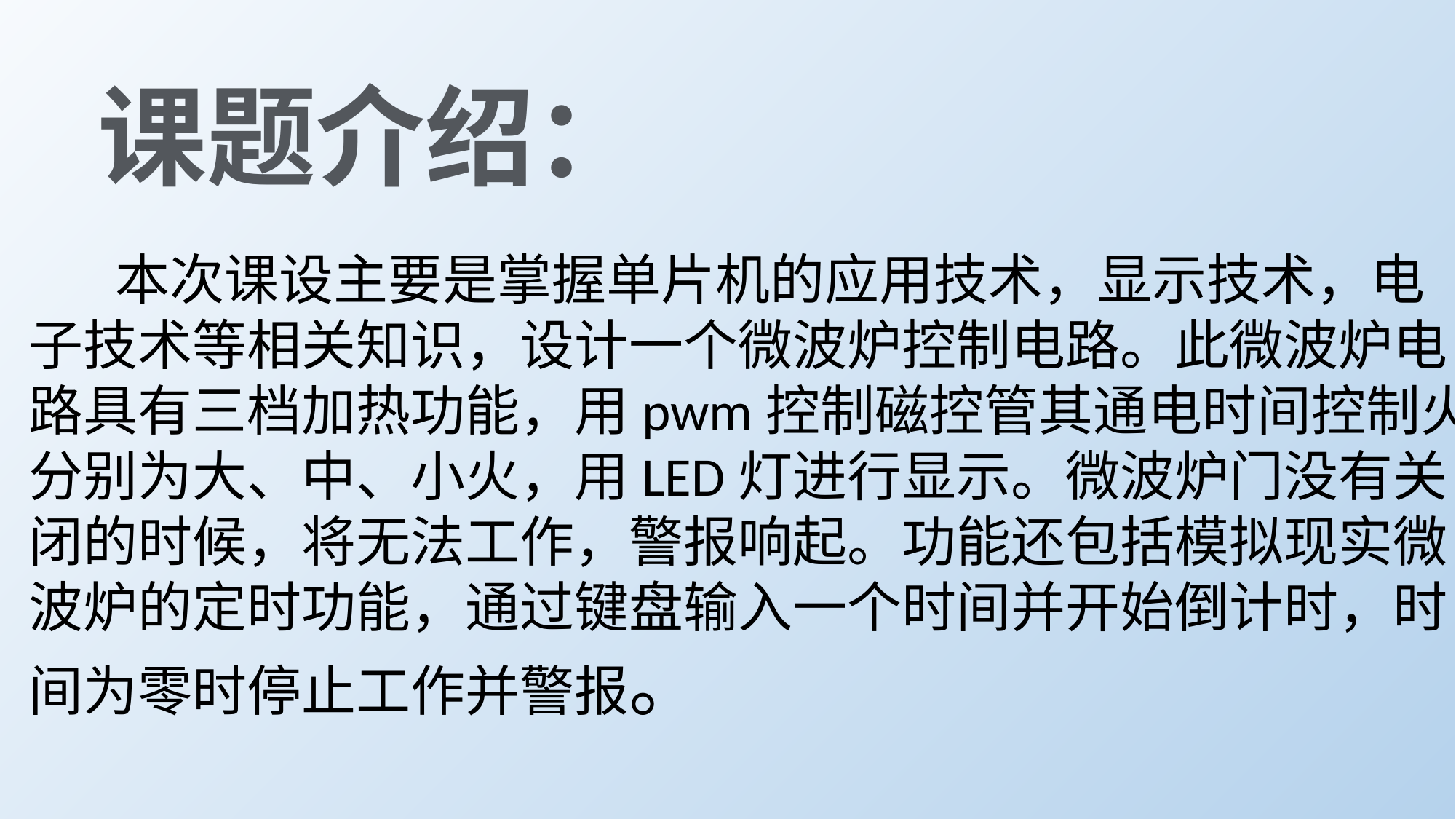

课题介绍：
      本次课设主要是掌握单片机的应用技术，显示技术，电
子技术等相关知识，设计一个微波炉控制电路。此微波炉电
路具有三档加热功能，用pwm控制磁控管其通电时间控制火力大小，
分别为大、中、小火，用LED灯进行显示。微波炉门没有关
闭的时候，将无法工作，警报响起。功能还包括模拟现实微
波炉的定时功能，通过键盘输入一个时间并开始倒计时，时
间为零时停止工作并警报。